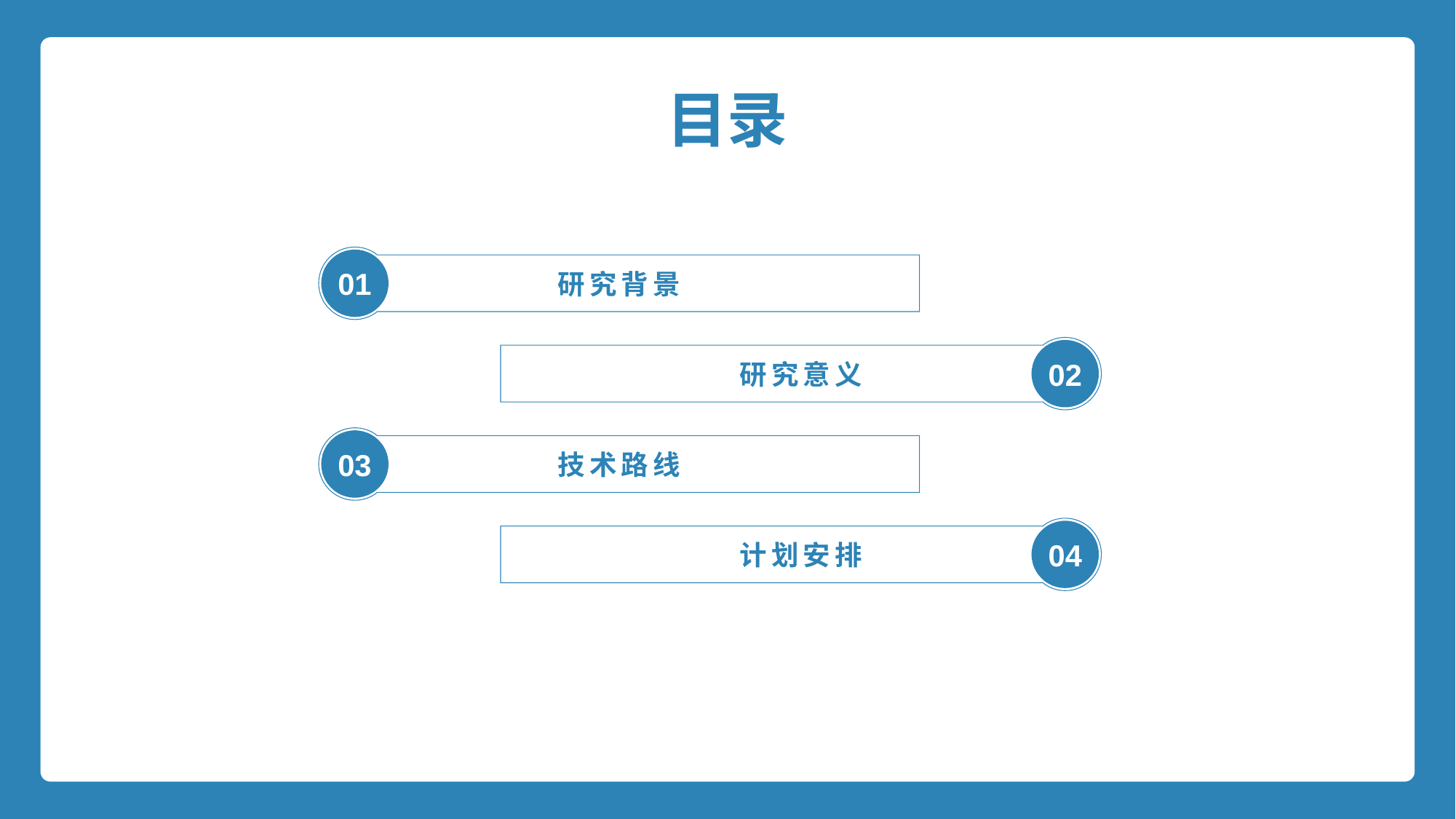

目录
研究背景

01
研究意义

02
技术路线

03
计划安排

04